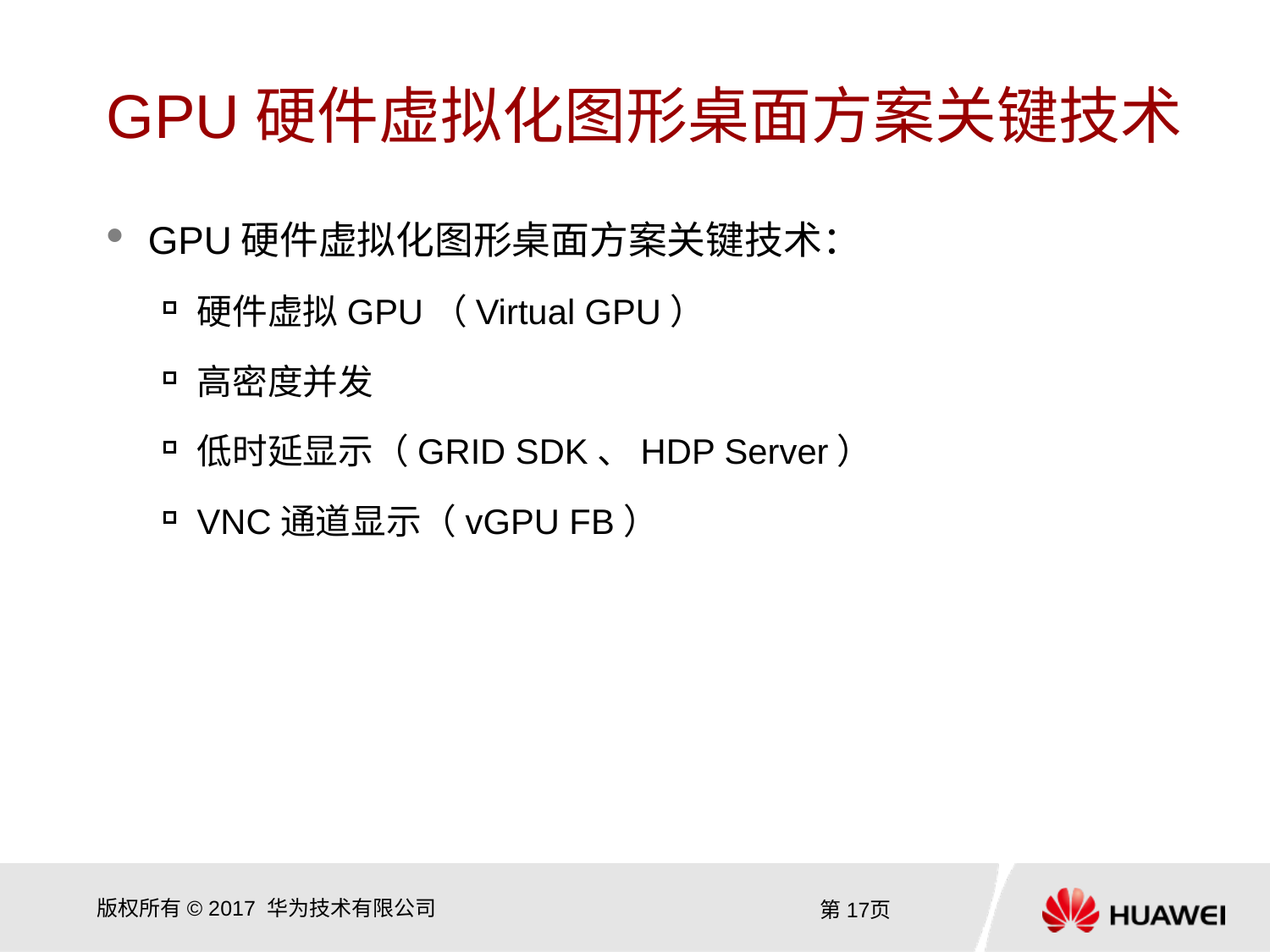

# GPU硬件虚拟化图形桌面方案关键技术
GPU硬件虚拟化图形桌面方案关键技术：
硬件虚拟GPU（Virtual GPU）
高密度并发
低时延显示（GRID SDK、HDP Server）
VNC通道显示（vGPU FB）